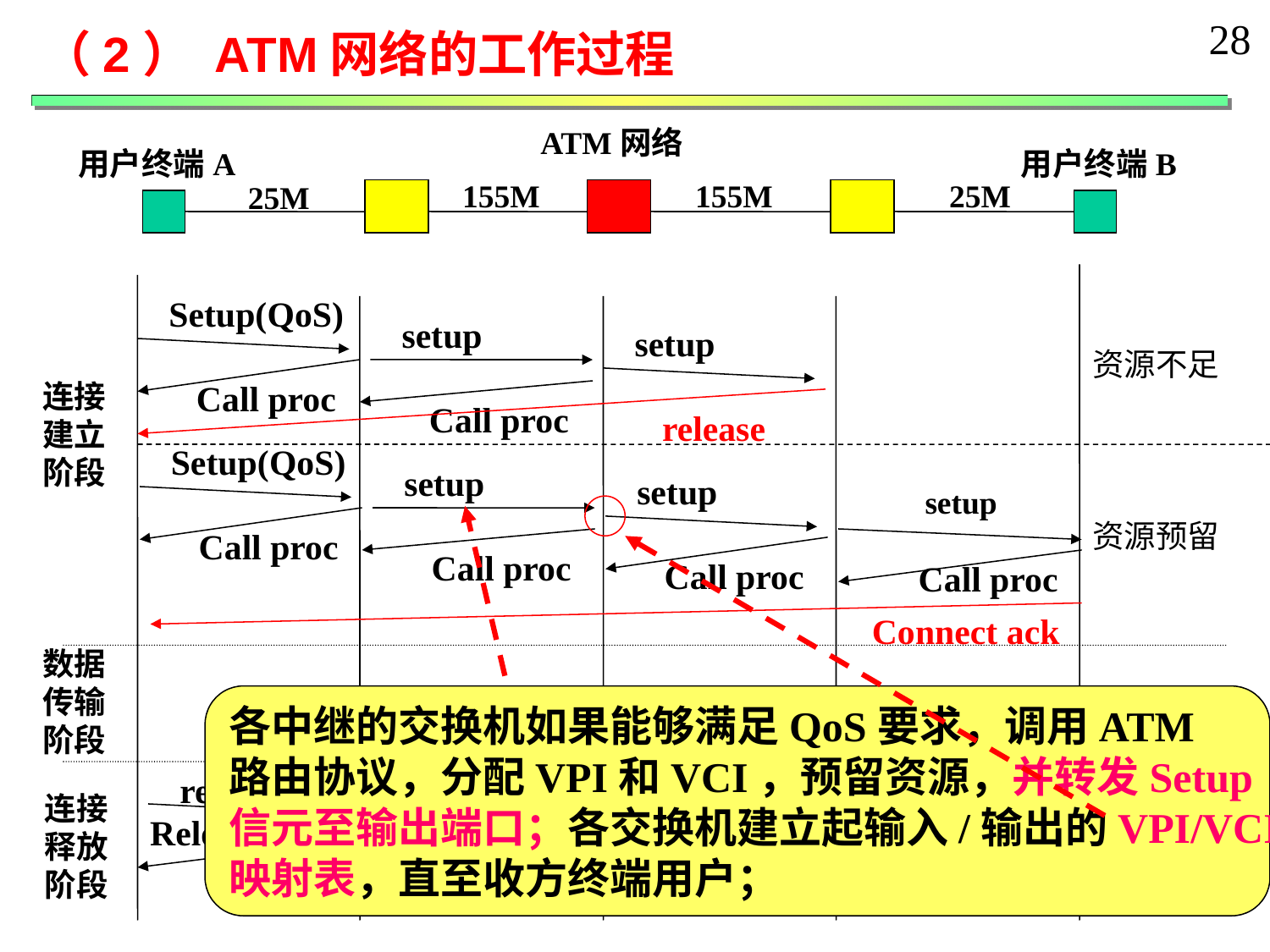

28
（2） ATM网络的工作过程

ATM网络
用户终端A
用户终端B
155M
155M
25M
25M

Setup(QoS)

setup
setup

资源不足

连接
建立
阶段
Call proc

Call proc
release
Setup(QoS)

setup
setup
setup

资源预留

Call proc

Call proc
Call proc

Call proc

Connect ack
数据
传输
阶段

Active State

release
release
连接
释放
阶段
Release complete

Release complete

各中继的交换机如果能够满足QoS要求，调用ATM
路由协议，分配VPI和VCI，预留资源，并转发Setup
信元至输出端口；各交换机建立起输入/输出的VPI/VCI
映射表，直至收方终端用户；